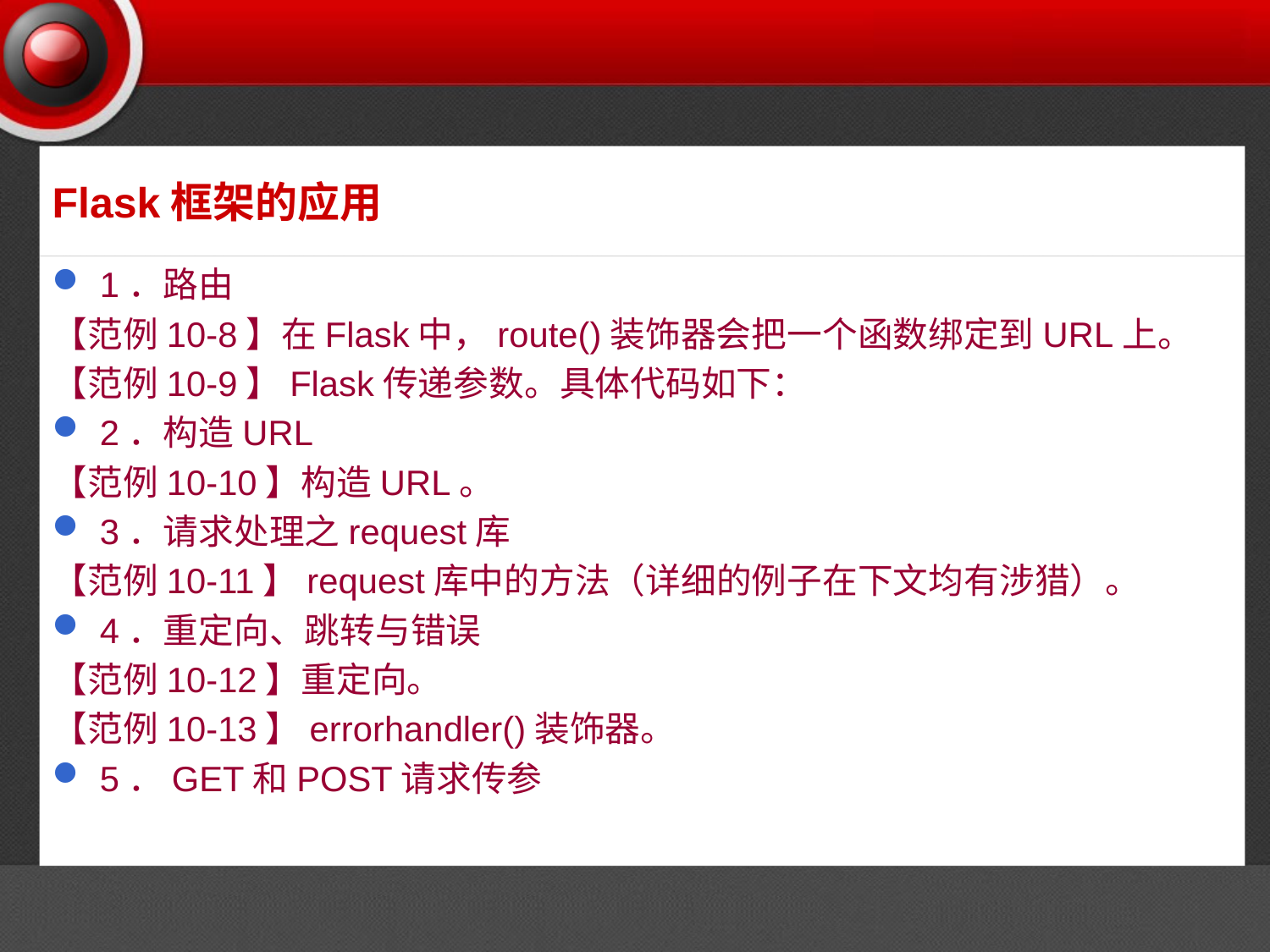

# Flask框架的应用
1．路由
【范例10-8】在Flask中，route()装饰器会把一个函数绑定到URL上。
【范例10-9】Flask传递参数。具体代码如下：
2．构造URL
【范例10-10】构造URL。
3．请求处理之request库
【范例10-11】request库中的方法（详细的例子在下文均有涉猎）。
4．重定向、跳转与错误
【范例10-12】重定向。
【范例10-13】errorhandler()装饰器。
5．GET和POST请求传参